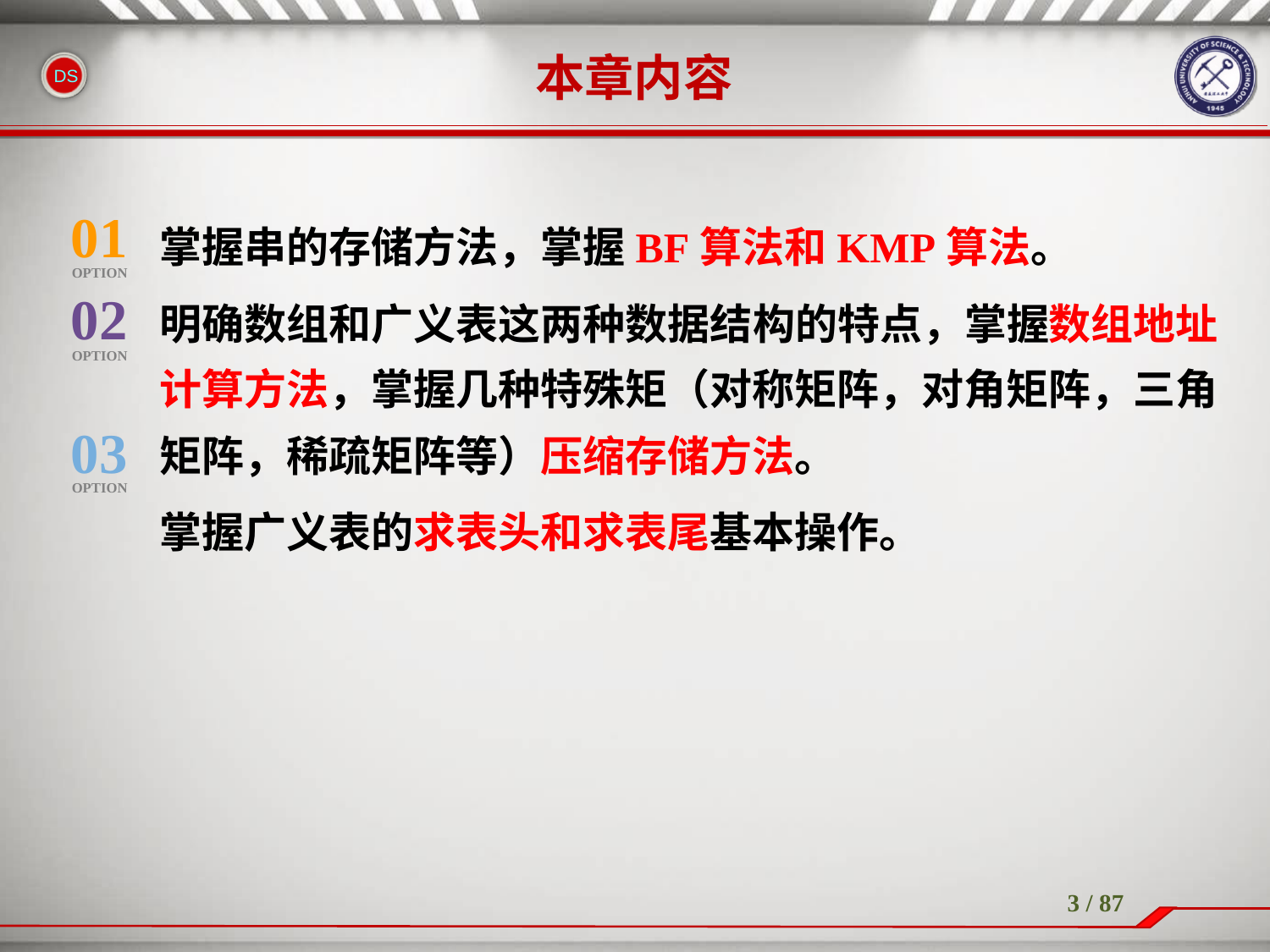

# 本章内容
掌握串的存储方法，掌握BF算法和KMP算法。
明确数组和广义表这两种数据结构的特点，掌握数组地址计算方法，掌握几种特殊矩（对称矩阵，对角矩阵，三角矩阵，稀疏矩阵等）压缩存储方法。
掌握广义表的求表头和求表尾基本操作。
01
OPTION
02
OPTION
03
OPTION